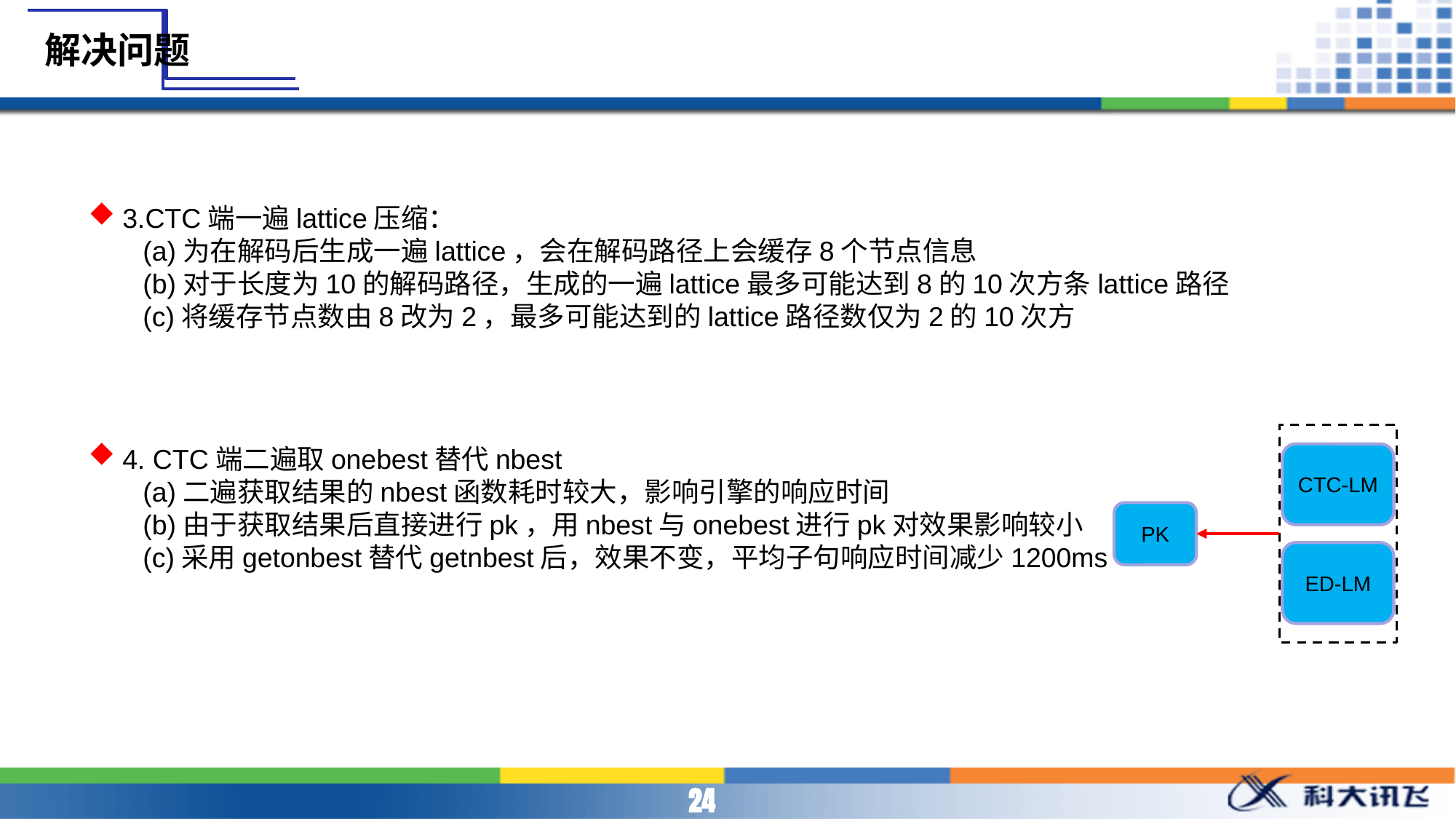

解决问题

3.CTC端一遍lattice压缩：
(a)为在解码后生成一遍lattice，会在解码路径上会缓存8个节点信息
(b)对于长度为10的解码路径，生成的一遍lattice最多可能达到8的10次方条lattice路径
(c)将缓存节点数由8改为2，最多可能达到的lattice路径数仅为2的10次方

CTC-LM
PK
ED-LM
4. CTC端二遍取onebest替代nbest
(a)二遍获取结果的nbest函数耗时较大，影响引擎的响应时间
(b)由于获取结果后直接进行pk，用nbest与onebest进行pk对效果影响较小
(c)采用getonbest替代getnbest后，效果不变，平均子句响应时间减少1200ms